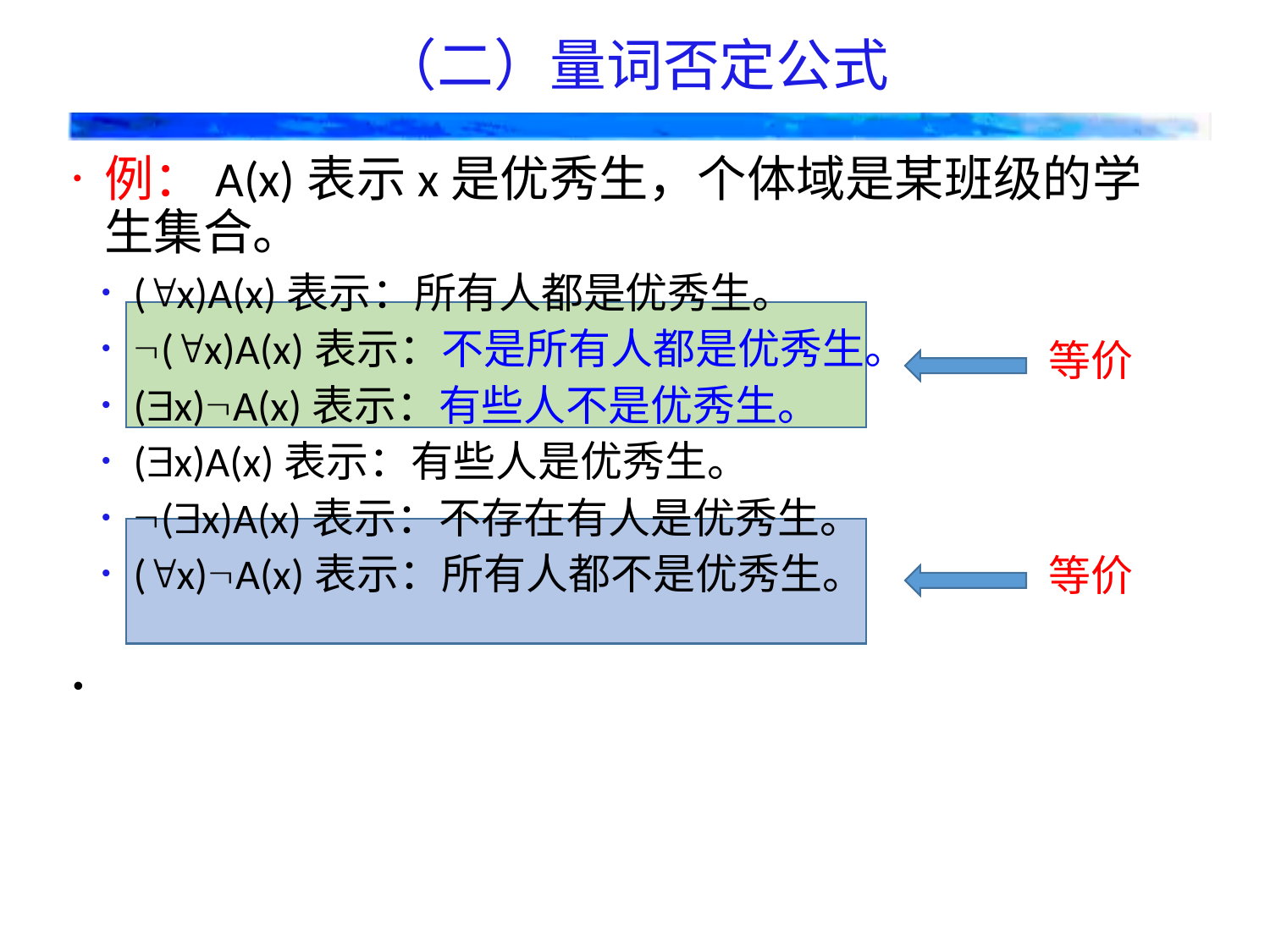

# （二）量词否定公式
例：A(x)表示x是优秀生，个体域是某班级的学生集合。
(∀x)A(x)表示：所有人都是优秀生。
¬(∀x)A(x)表示：不是所有人都是优秀生。
(∃x)¬A(x)表示：有些人不是优秀生。
(∃x)A(x)表示：有些人是优秀生。
¬(∃x)A(x)表示：不存在有人是优秀生。
(∀x)¬A(x)表示：所有人都不是优秀生。

等价

等价